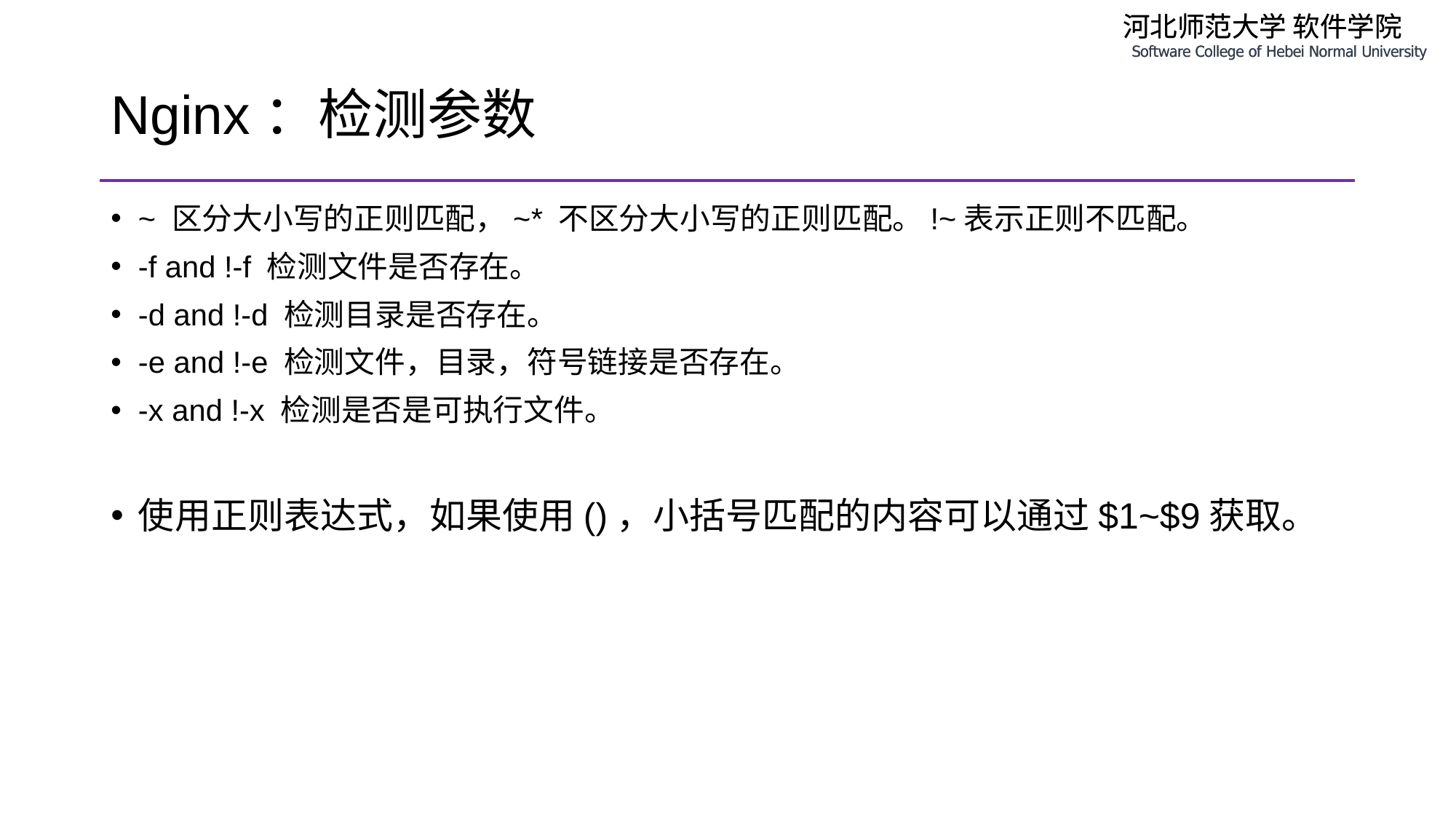

# Nginx：检测参数
~ 区分大小写的正则匹配，~* 不区分大小写的正则匹配。!~表示正则不匹配。
-f and !-f 检测文件是否存在。
-d and !-d 检测目录是否存在。
-e and !-e 检测文件，目录，符号链接是否存在。
-x and !-x 检测是否是可执行文件。

使用正则表达式，如果使用()，小括号匹配的内容可以通过$1~$9获取。